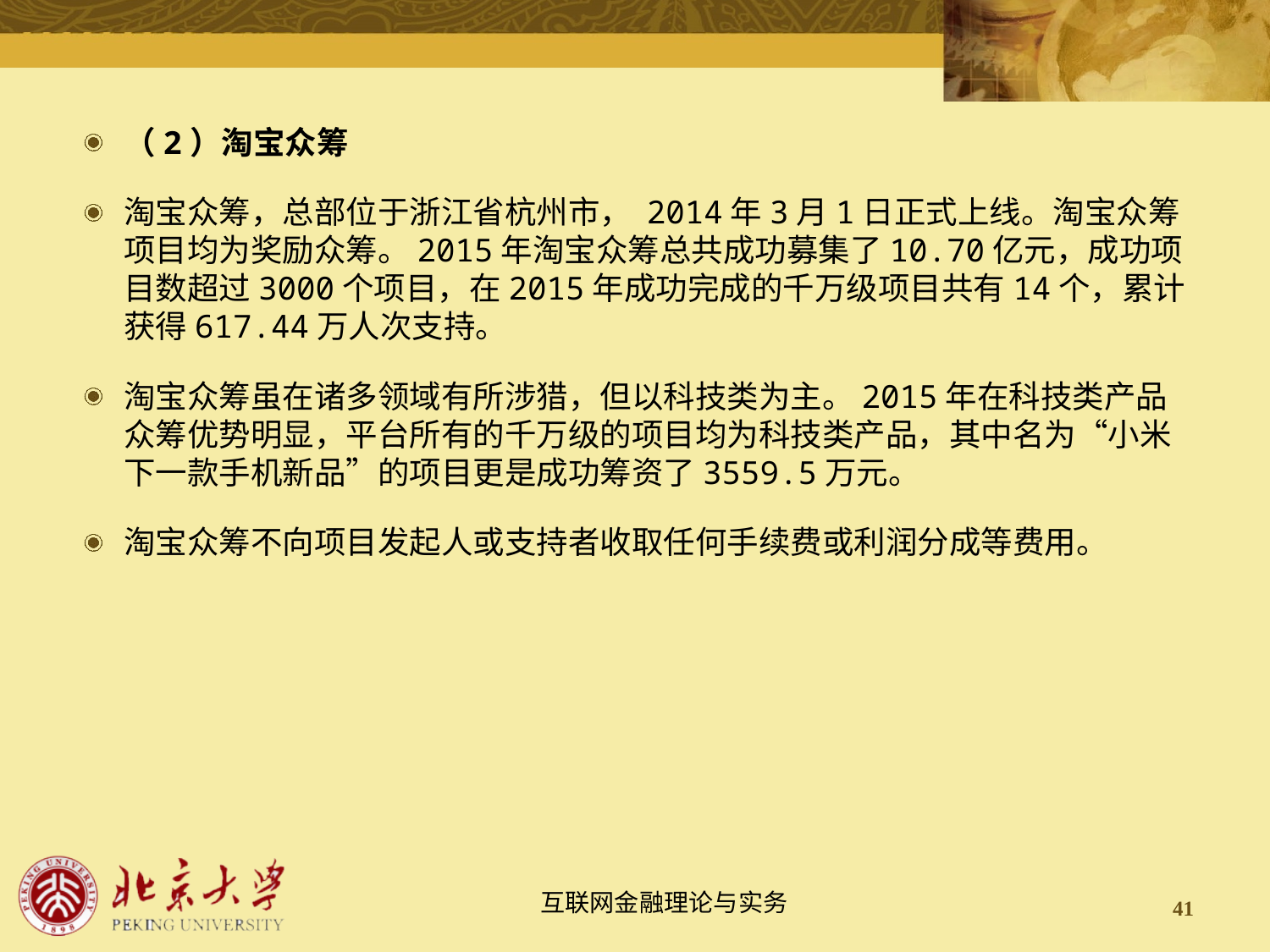

（2）淘宝众筹
淘宝众筹，总部位于浙江省杭州市， 2014年3月1日正式上线。淘宝众筹项目均为奖励众筹。2015年淘宝众筹总共成功募集了10.70亿元，成功项目数超过3000个项目，在2015年成功完成的千万级项目共有14个，累计获得617.44万人次支持。
淘宝众筹虽在诸多领域有所涉猎，但以科技类为主。2015年在科技类产品众筹优势明显，平台所有的千万级的项目均为科技类产品，其中名为“小米下一款手机新品”的项目更是成功筹资了3559.5万元。
淘宝众筹不向项目发起人或支持者收取任何手续费或利润分成等费用。
41